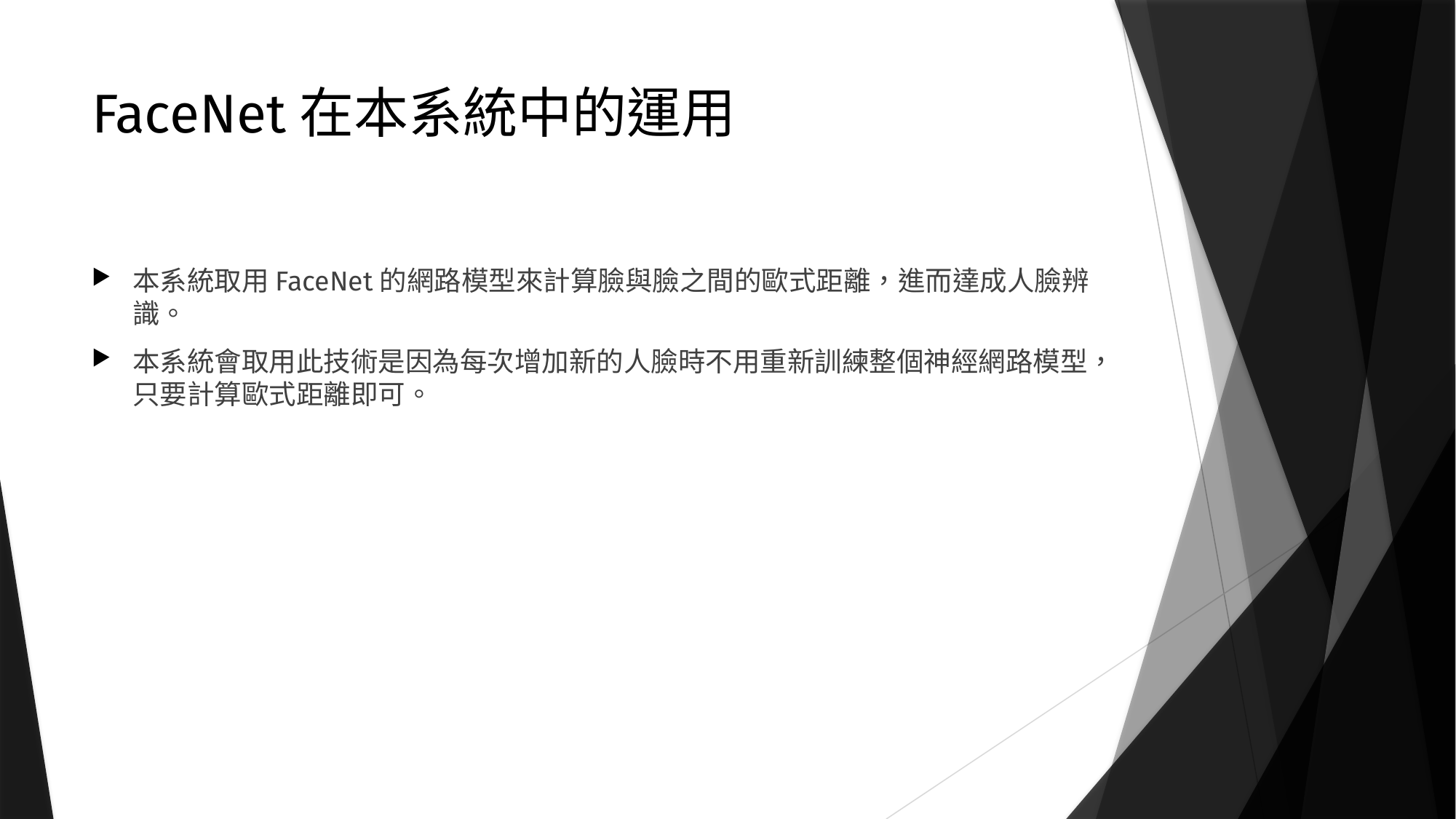

# FaceNet在本系統中的運用
本系統取用FaceNet的網路模型來計算臉與臉之間的歐式距離，進而達成人臉辨識。
本系統會取用此技術是因為每次增加新的人臉時不用重新訓練整個神經網路模型，只要計算歐式距離即可。